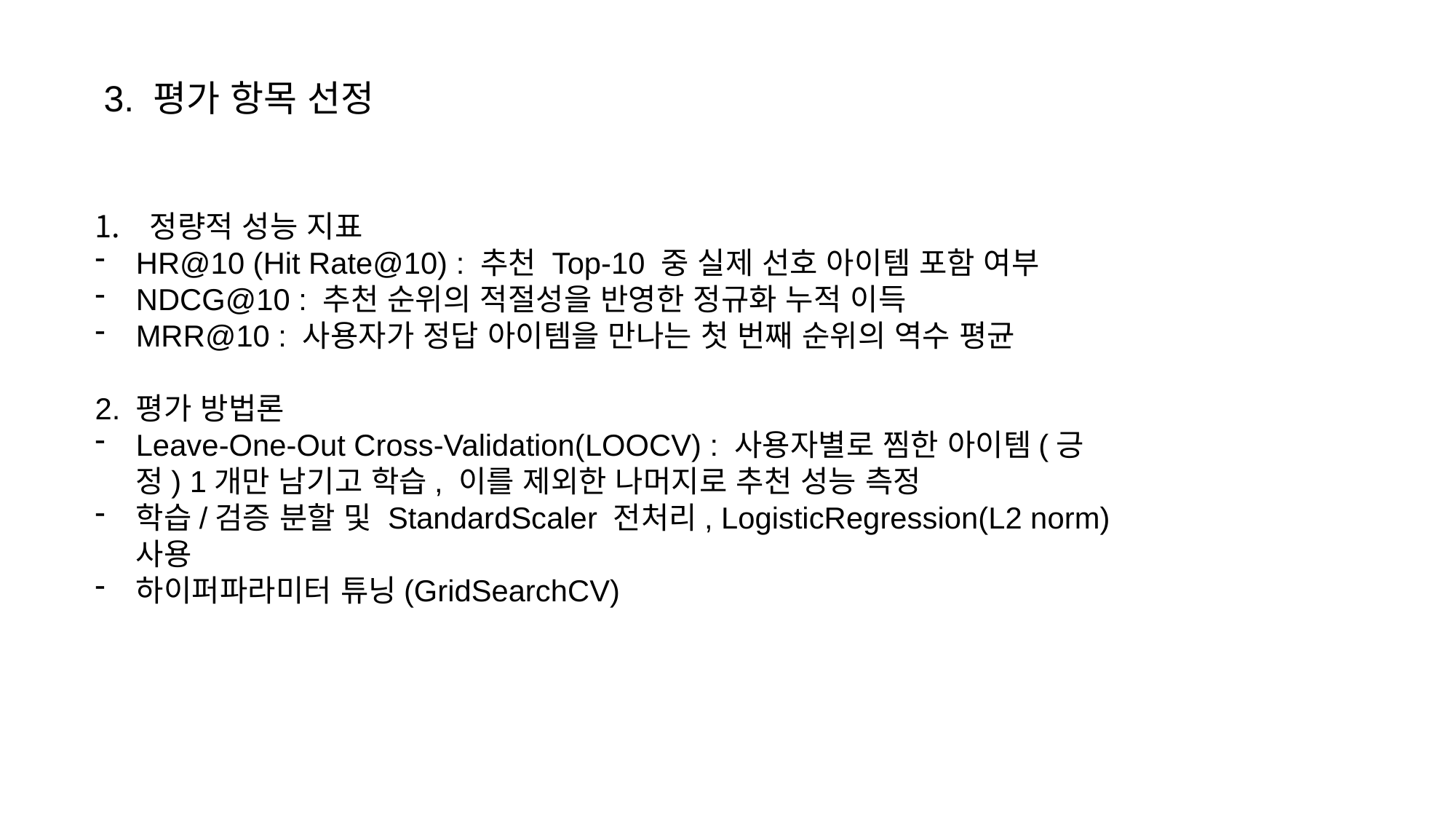

3. 평가 항목 선정
정량적 성능 지표
HR@10 (Hit Rate@10) : 추천 Top-10 중 실제 선호 아이템 포함 여부
NDCG@10 : 추천 순위의 적절성을 반영한 정규화 누적 이득
MRR@10 : 사용자가 정답 아이템을 만나는 첫 번째 순위의 역수 평균

2. 평가 방법론
Leave-One-Out Cross-Validation(LOOCV) : 사용자별로 찜한 아이템(긍정) 1개만 남기고 학습, 이를 제외한 나머지로 추천 성능 측정
학습/검증 분할 및 StandardScaler 전처리, LogisticRegression(L2 norm) 사용
하이퍼파라미터 튜닝(GridSearchCV)